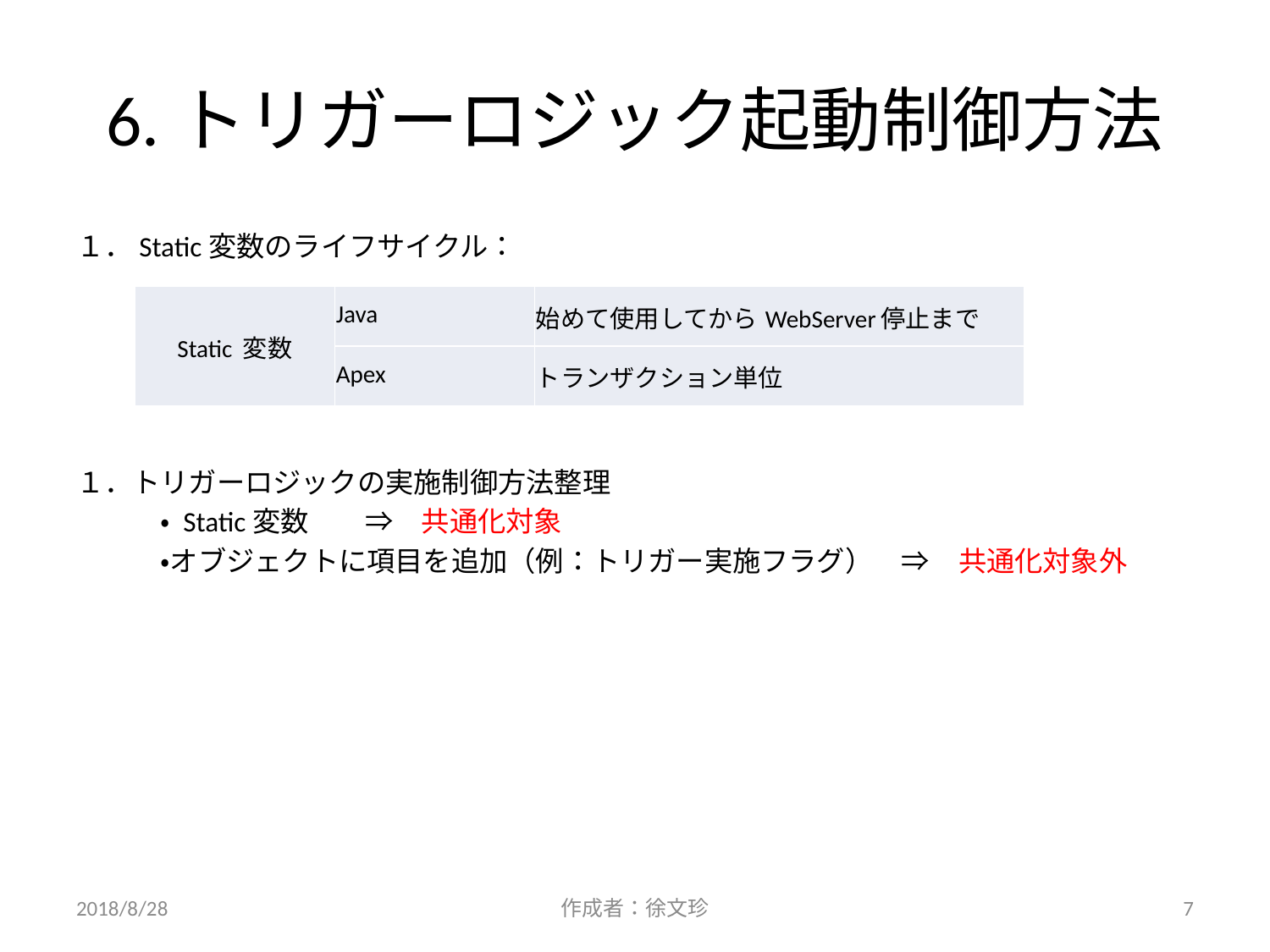

# 6.トリガーロジック起動制御方法
１．Static変数のライフサイクル：

１．トリガーロジックの実施制御方法整理
　　　・ Static変数　　⇒　共通化対象
　　　・オブジェクトに項目を追加（例：トリガー実施フラグ）　⇒　共通化対象外

| Static 変数 | Java | 始めて使用してからWebServer停止まで |
| --- | --- | --- |
|  | Apex | トランザクション単位 |
2018/8/28
作成者：徐文珍
7